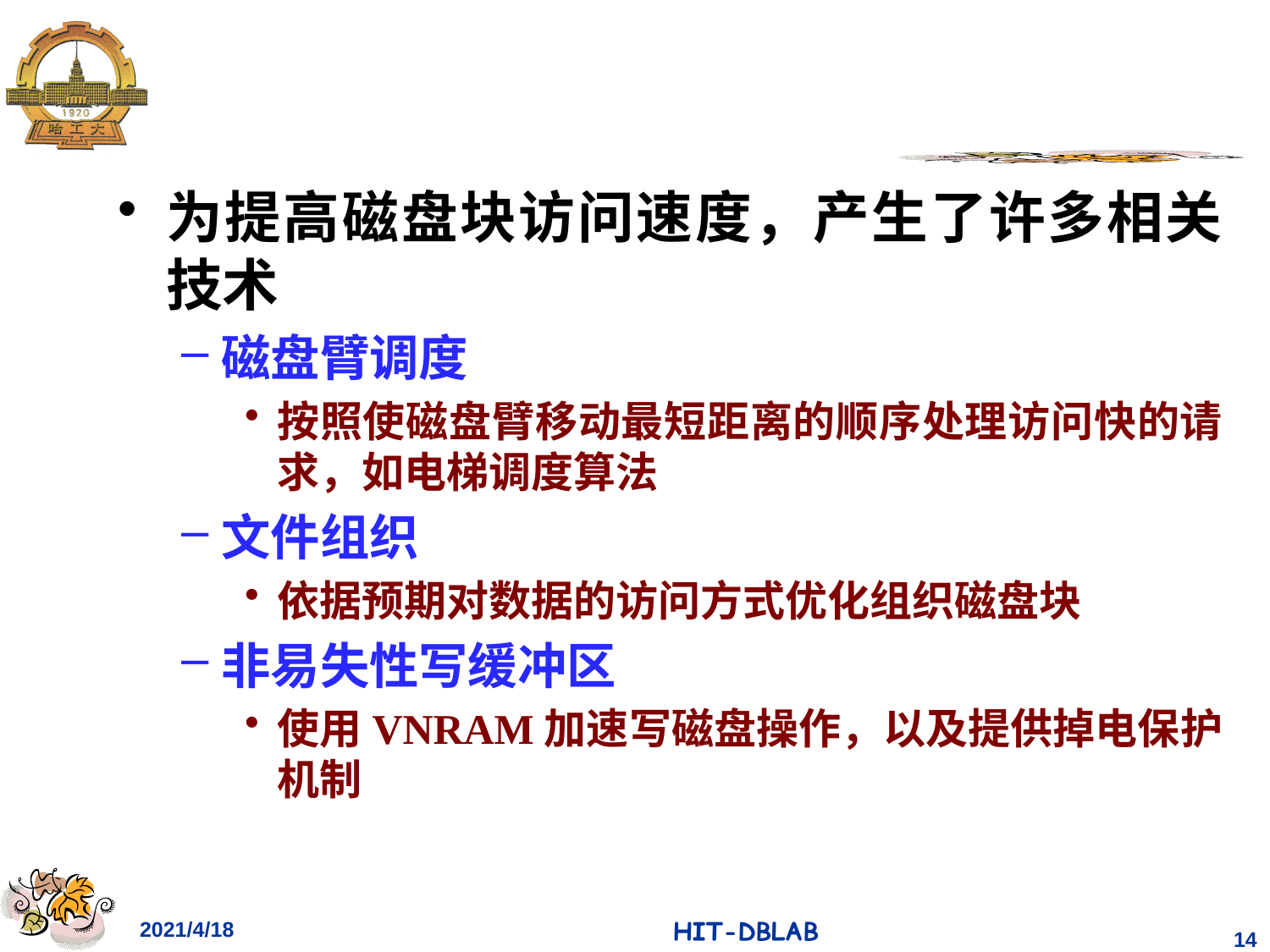

#
为提高磁盘块访问速度，产生了许多相关技术
磁盘臂调度
按照使磁盘臂移动最短距离的顺序处理访问快的请求，如电梯调度算法
文件组织
依据预期对数据的访问方式优化组织磁盘块
非易失性写缓冲区
使用VNRAM加速写磁盘操作，以及提供掉电保护机制
2021/4/18
HIT-DBLAB
14